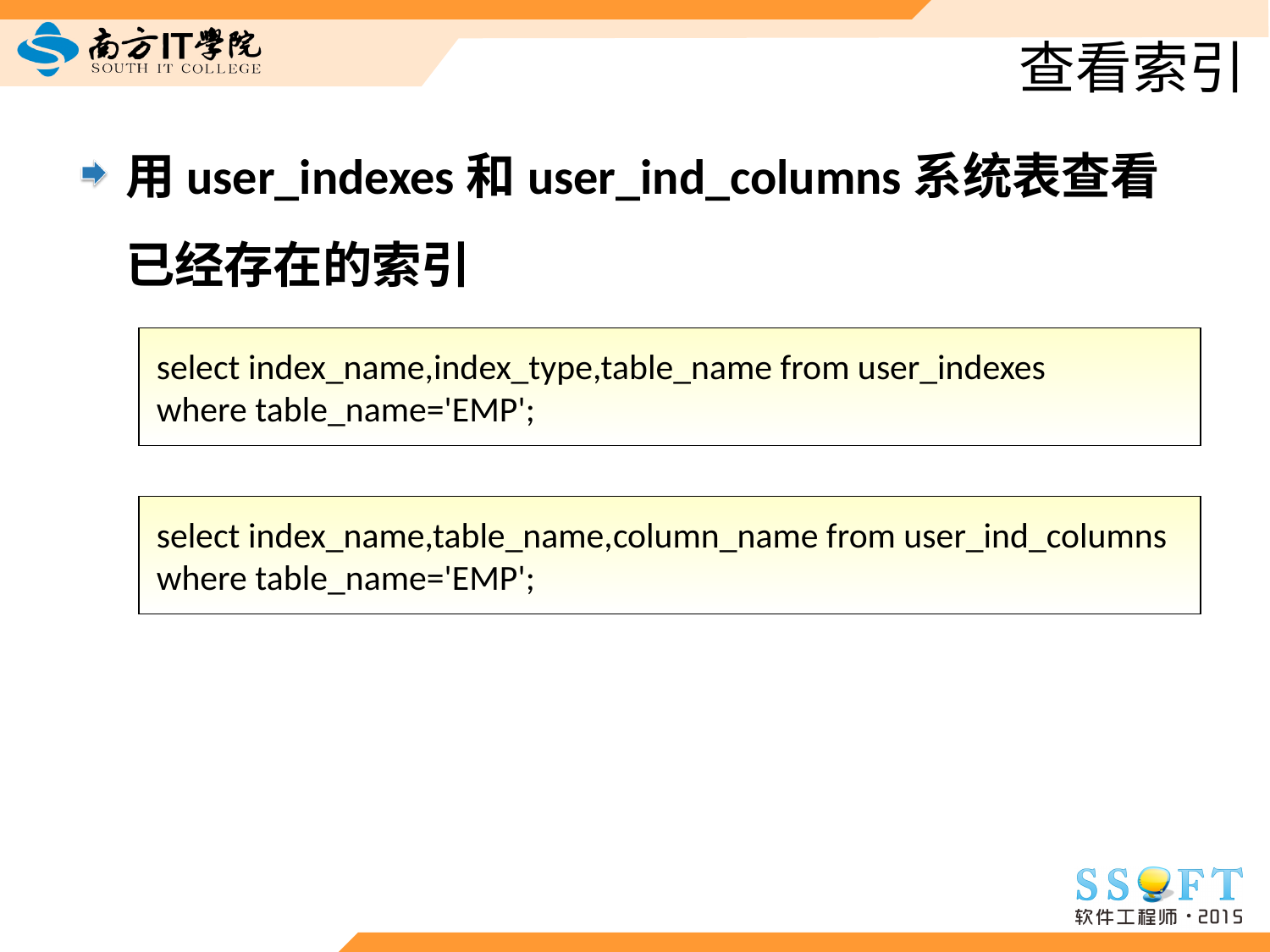

# 查看索引
用user_indexes和user_ind_columns系统表查看已经存在的索引

select index_name,index_type,table_name from user_indexes
where table_name='EMP';
select index_name,table_name,column_name from user_ind_columns where table_name='EMP';